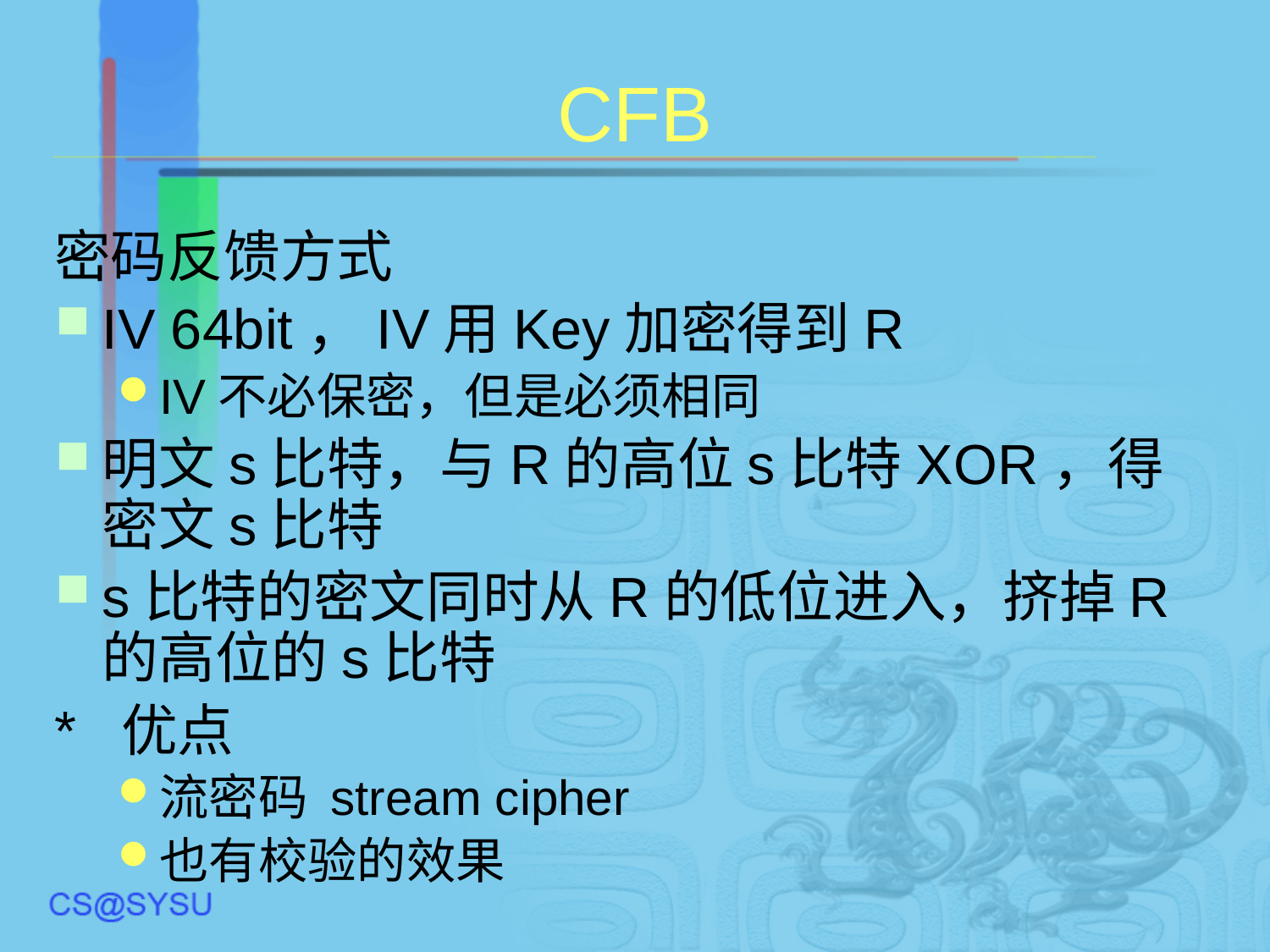

# CFB
密码反馈方式
IV 64bit，IV用Key加密得到R
IV不必保密，但是必须相同
明文s比特，与R的高位s比特XOR，得密文s比特
s比特的密文同时从R的低位进入，挤掉R的高位的s比特
*  优点
流密码 stream cipher
也有校验的效果